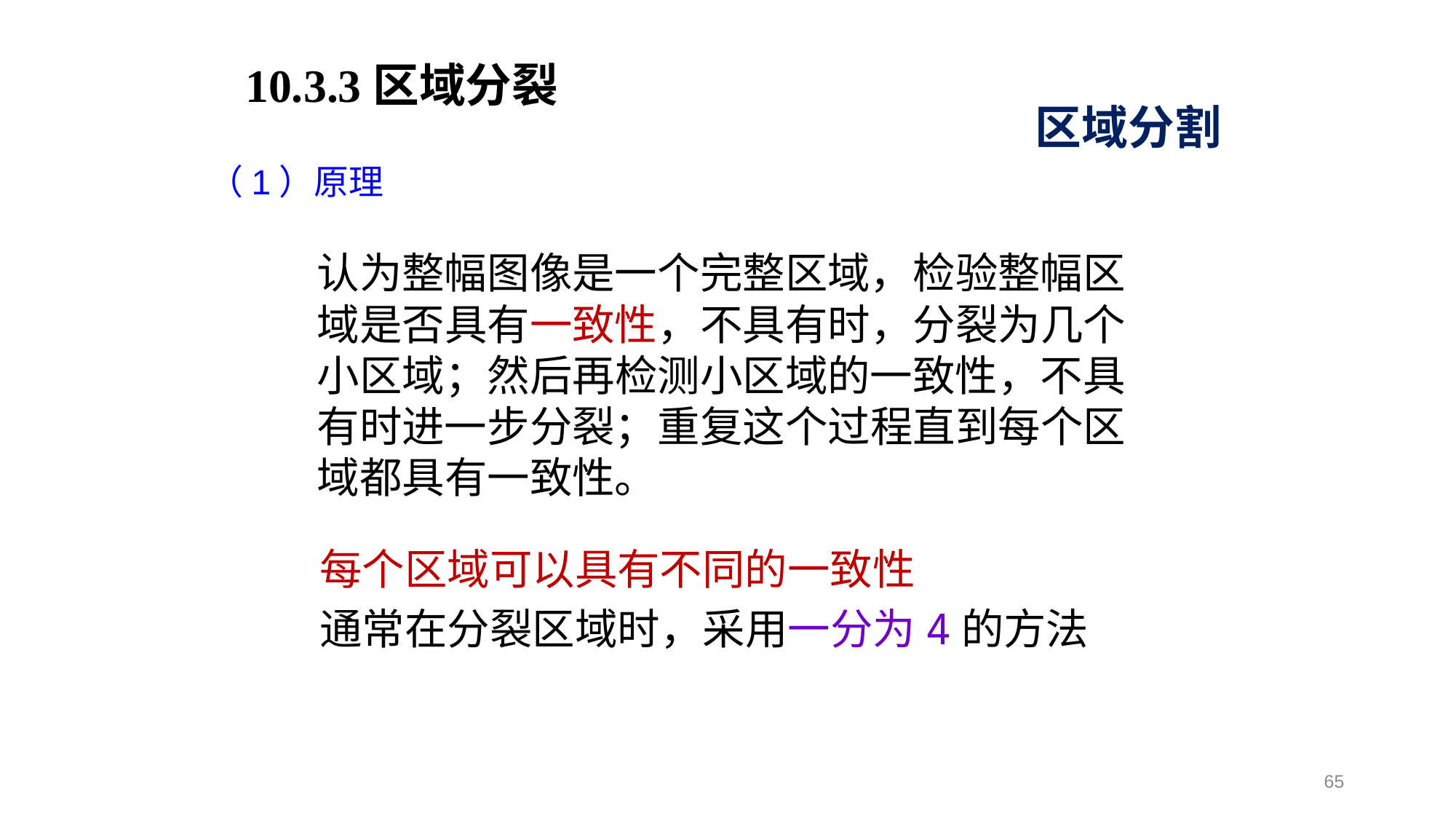

10.3.3区域分裂
区域分割
（1）原理
认为整幅图像是一个完整区域，检验整幅区域是否具有一致性，不具有时，分裂为几个小区域；然后再检测小区域的一致性，不具有时进一步分裂；重复这个过程直到每个区域都具有一致性。
每个区域可以具有不同的一致性
通常在分裂区域时，采用一分为4的方法
65